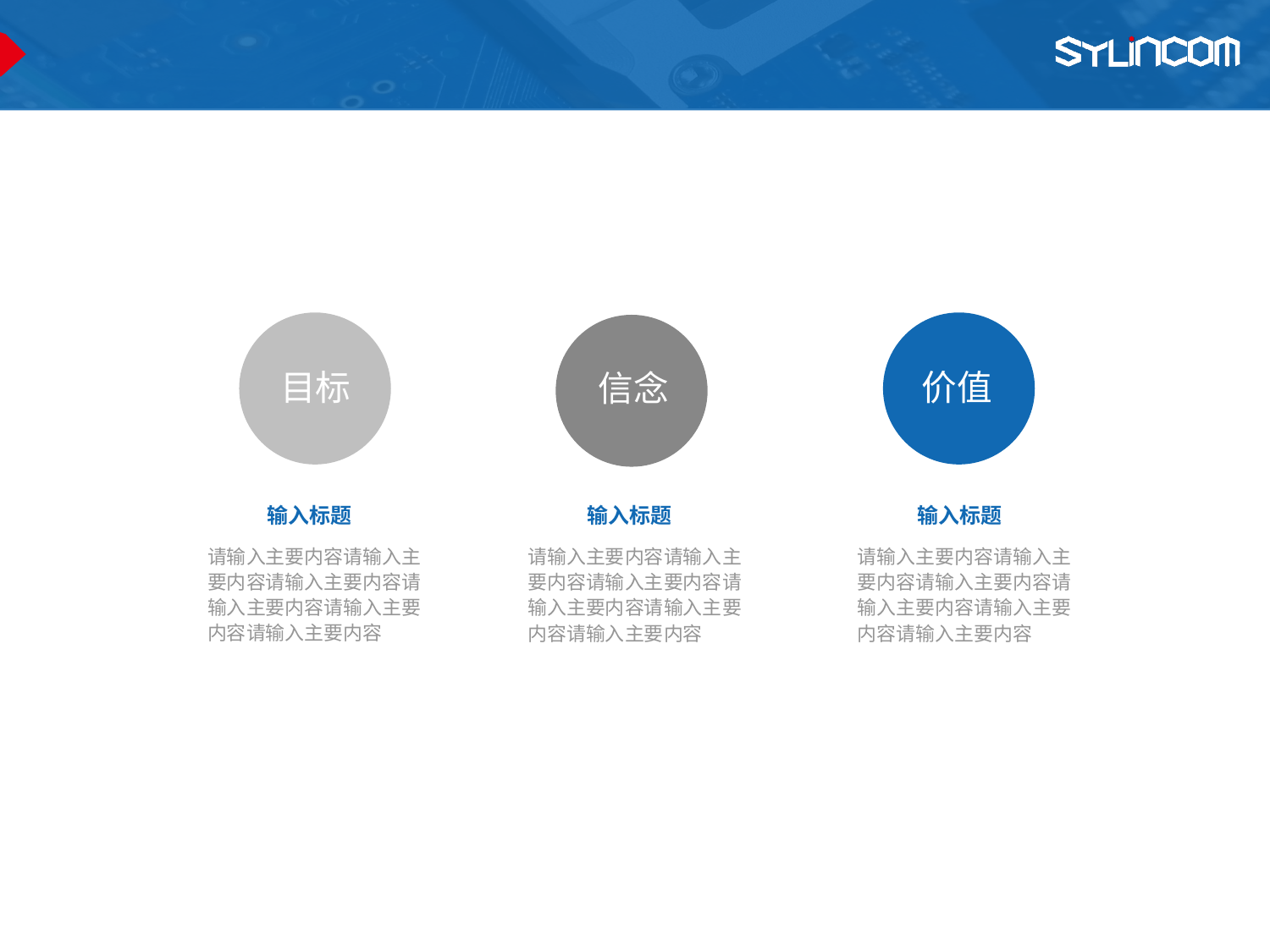

#

目标

价值
信念
输入标题
输入标题
输入标题
请输入主要内容请输入主要内容请输入主要内容请输入主要内容请输入主要内容请输入主要内容
请输入主要内容请输入主要内容请输入主要内容请输入主要内容请输入主要内容请输入主要内容
请输入主要内容请输入主要内容请输入主要内容请输入主要内容请输入主要内容请输入主要内容